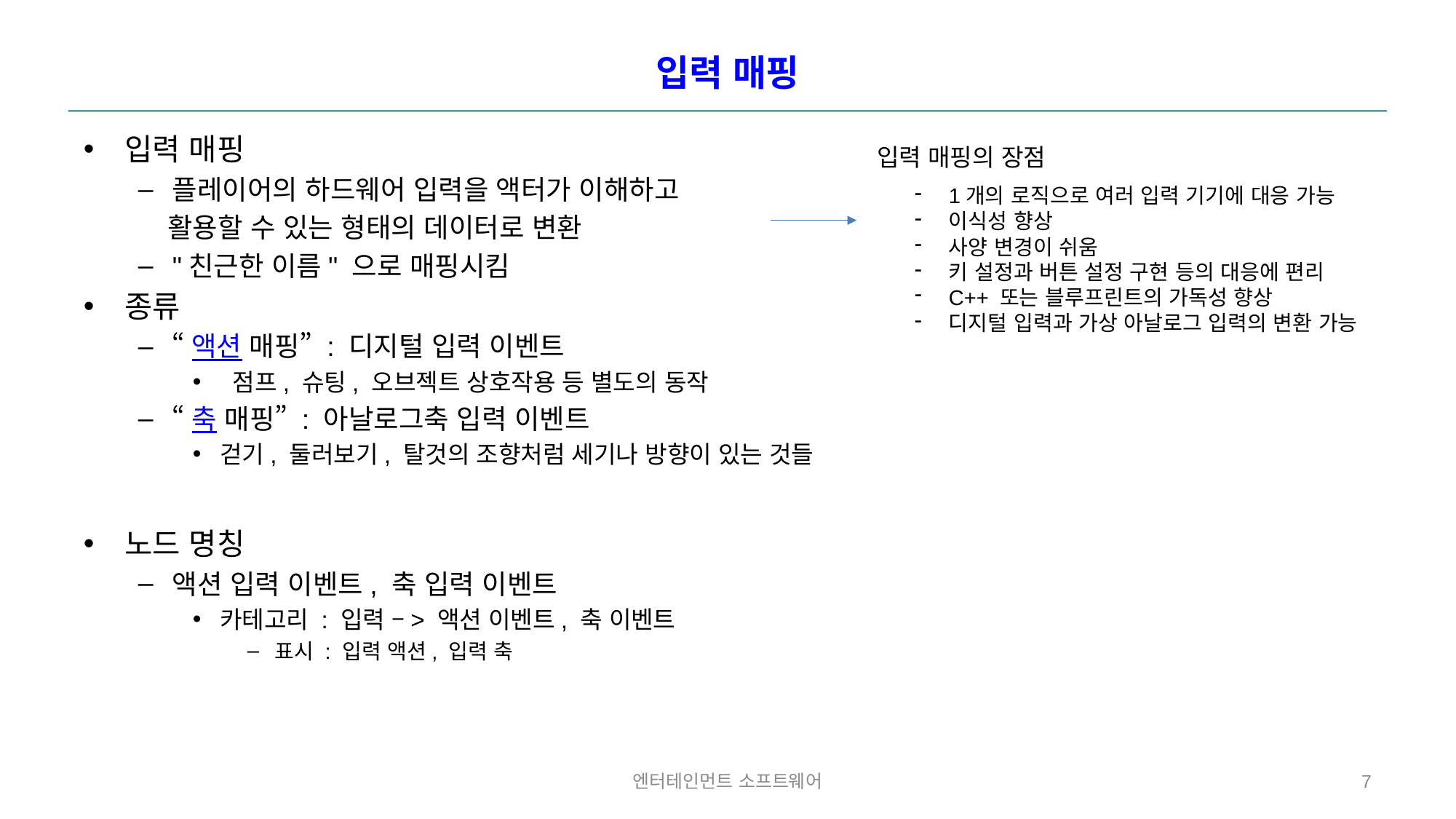

# 입력 매핑
입력 매핑
플레이어의 하드웨어 입력을 액터가 이해하고
   활용할 수 있는 형태의 데이터로 변환
"친근한 이름" 으로 매핑시킴
종류
“액션 매핑” : 디지털 입력 이벤트
 점프, 슈팅, 오브젝트 상호작용 등 별도의 동작
“축 매핑” : 아날로그축 입력 이벤트
걷기, 둘러보기, 탈것의 조향처럼 세기나 방향이 있는 것들

노드 명칭
액션 입력 이벤트, 축 입력 이벤트
카테고리 : 입력 –> 액션 이벤트, 축 이벤트
표시 : 입력 액션, 입력 축
입력 매핑의 장점
1개의 로직으로 여러 입력 기기에 대응 가능
이식성 향상
사양 변경이 쉬움
키 설정과 버튼 설정 구현 등의 대응에 편리
C++ 또는 블루프린트의 가독성 향상
디지털 입력과 가상 아날로그 입력의 변환 가능
엔터테인먼트 소프트웨어
7